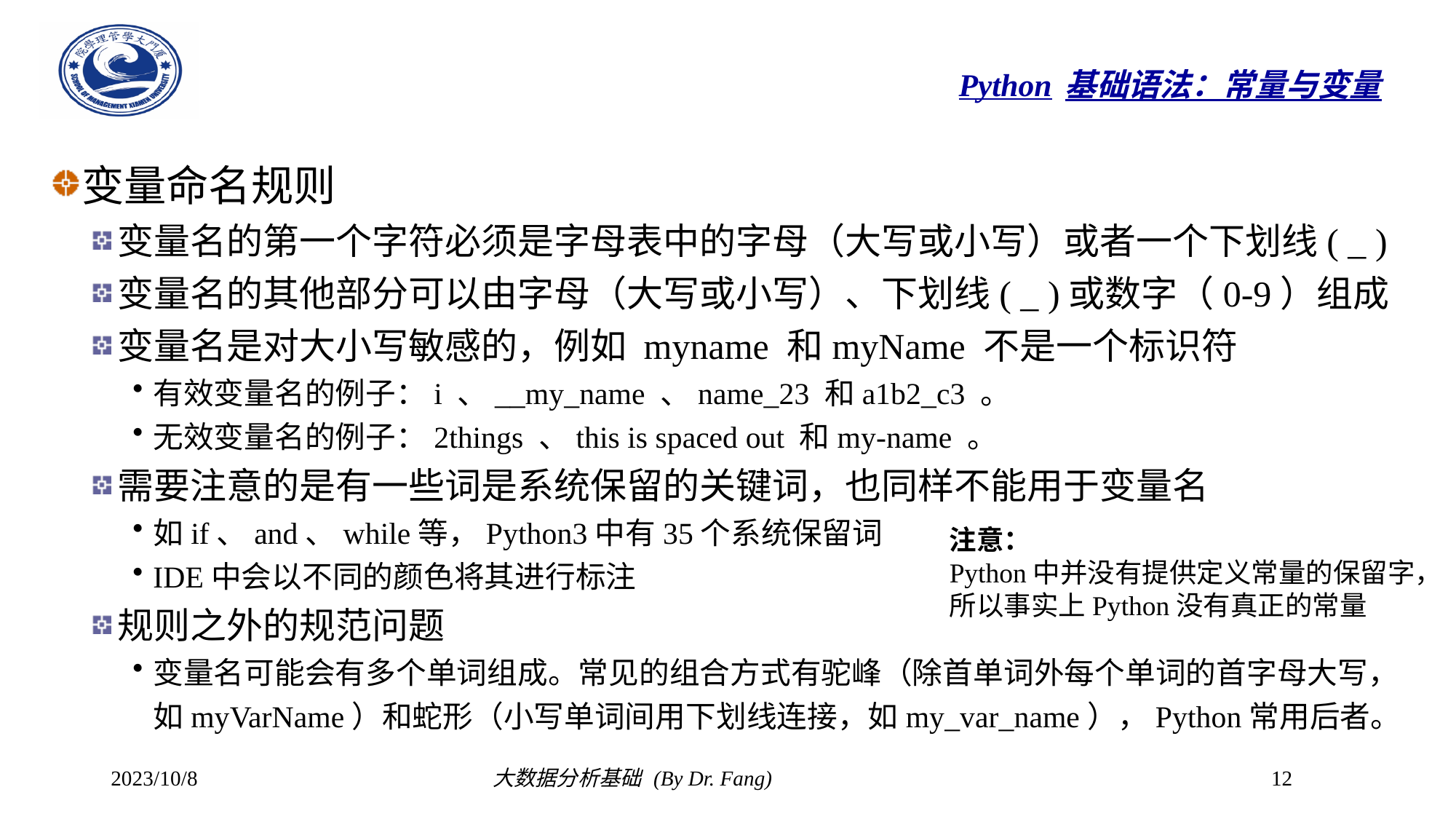

# Python基础语法：常量与变量
变量命名规则
变量名的第一个字符必须是字母表中的字母（大写或小写）或者一个下划线( _ )
变量名的其他部分可以由字母（大写或小写）、下划线( _ )或数字（0-9）组成
变量名是对大小写敏感的，例如 myname 和myName 不是一个标识符
有效变量名的例子：i 、__my_name 、name_23 和a1b2_c3 。
无效变量名的例子：2things 、this is spaced out 和my-name 。
需要注意的是有一些词是系统保留的关键词，也同样不能用于变量名
如if、and、while等，Python3中有35个系统保留词
IDE中会以不同的颜色将其进行标注
规则之外的规范问题
变量名可能会有多个单词组成。常见的组合方式有驼峰（除首单词外每个单词的首字母大写，如myVarName）和蛇形（小写单词间用下划线连接，如my_var_name），Python常用后者。
注意：
Python中并没有提供定义常量的保留字，所以事实上Python没有真正的常量
2023/10/8
大数据分析基础 (By Dr. Fang)
12